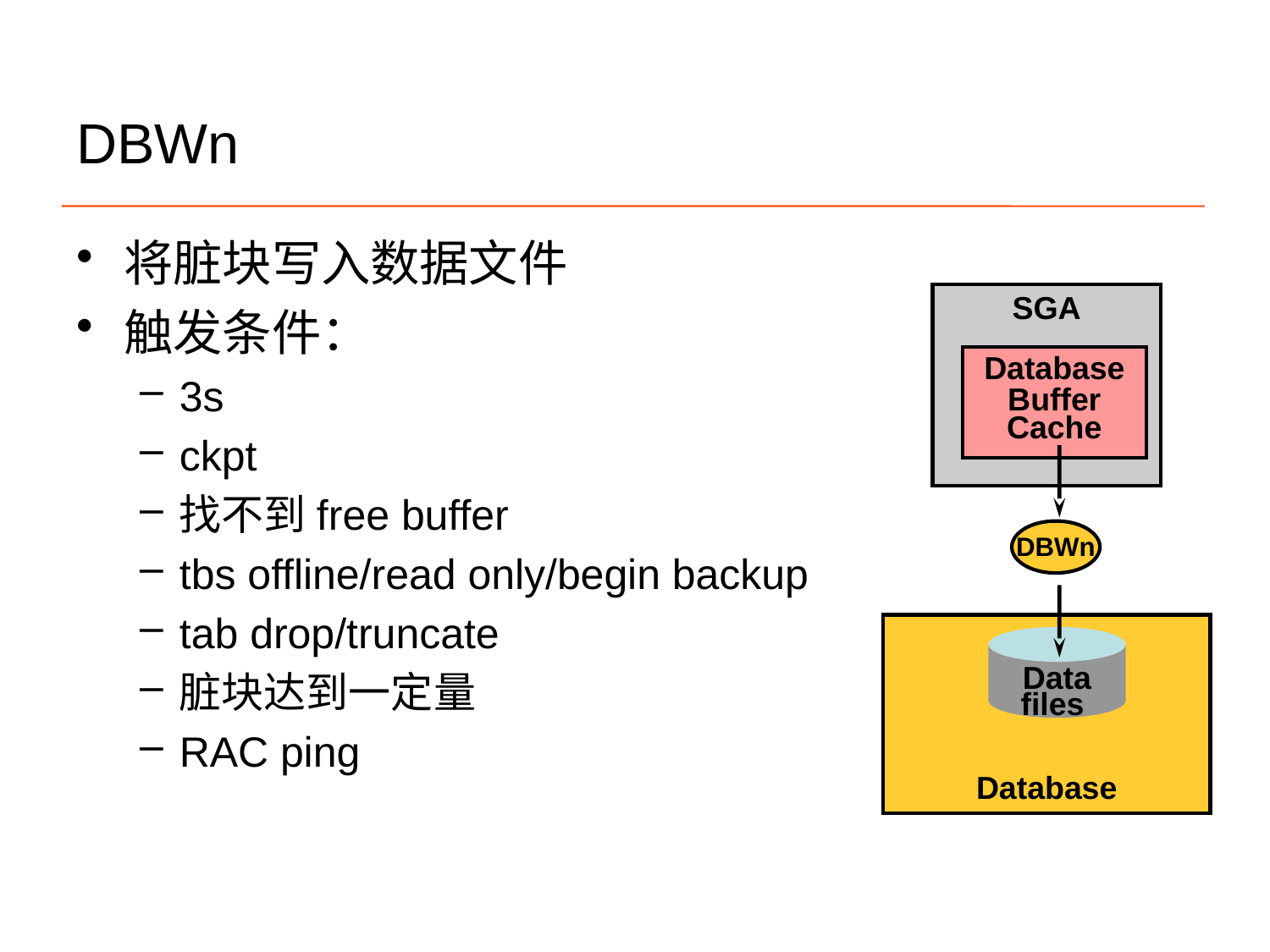

# DBWn
将脏块写入数据文件
触发条件：
3s
ckpt
找不到free buffer
tbs offline/read only/begin backup
tab drop/truncate
脏块达到一定量
RAC ping

SGA

Database
Buffer
Cache

DBWn

Database

Data files